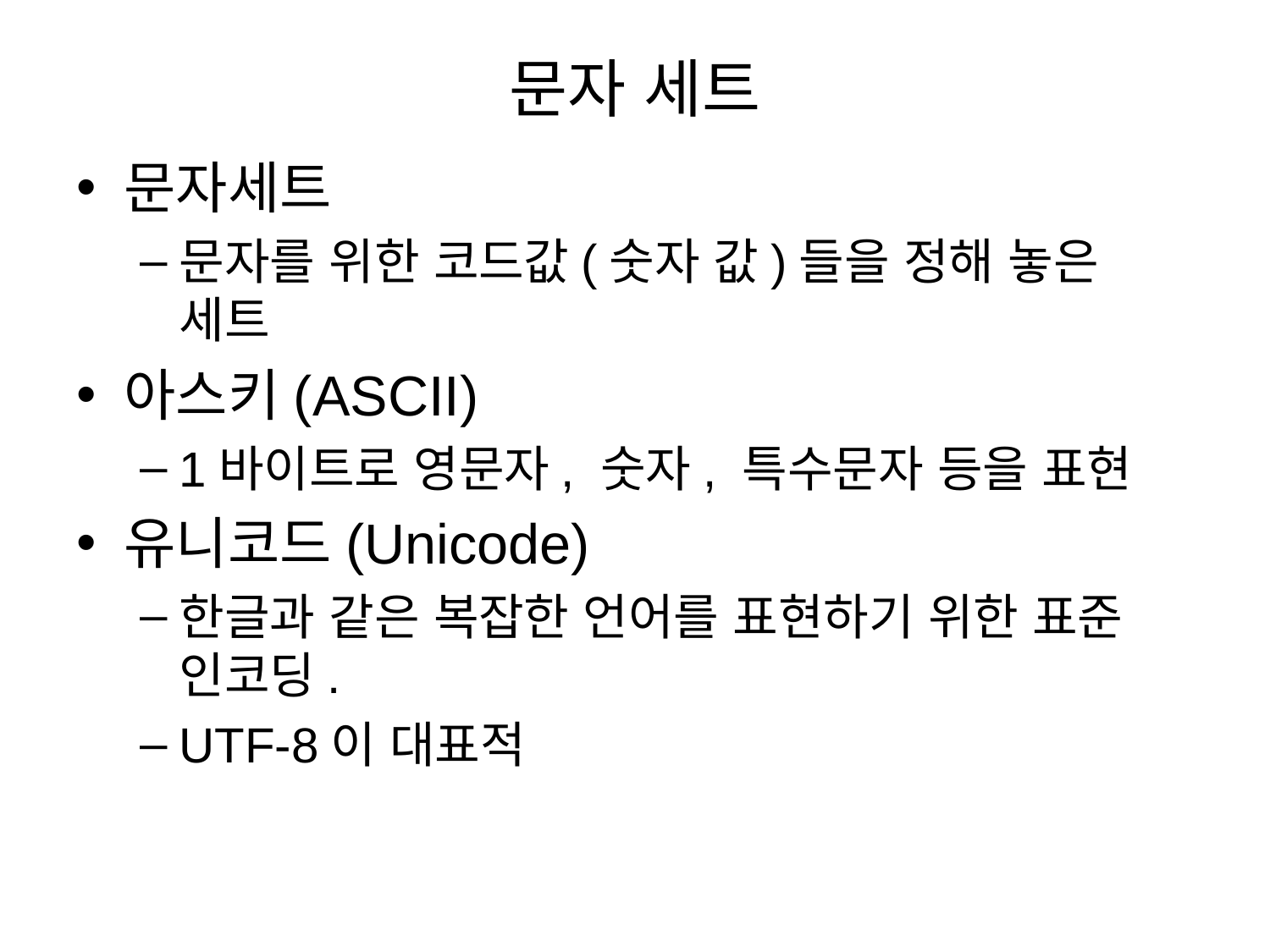

# 문자 세트
문자세트
문자를 위한 코드값(숫자 값)들을 정해 놓은 세트
아스키(ASCII)
1바이트로 영문자, 숫자, 특수문자 등을 표현
유니코드(Unicode)
한글과 같은 복잡한 언어를 표현하기 위한 표준 인코딩.
UTF-8이 대표적